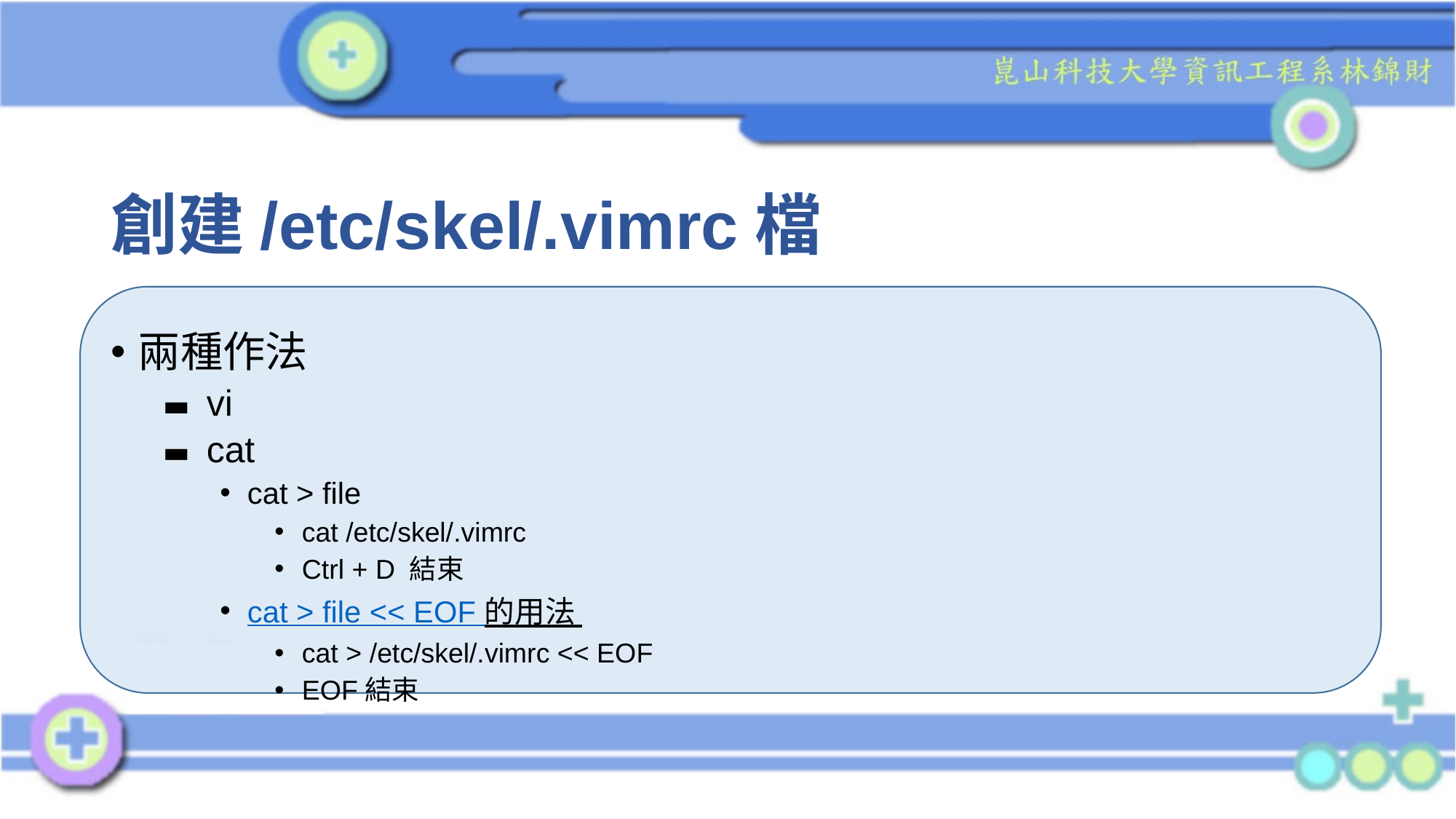

# 創建/etc/skel/.vimrc檔

兩種作法
vi
cat
cat > file
cat /etc/skel/.vimrc
Ctrl + D 結束
cat > file << EOF 的用法
cat > /etc/skel/.vimrc << EOF
EOF結束